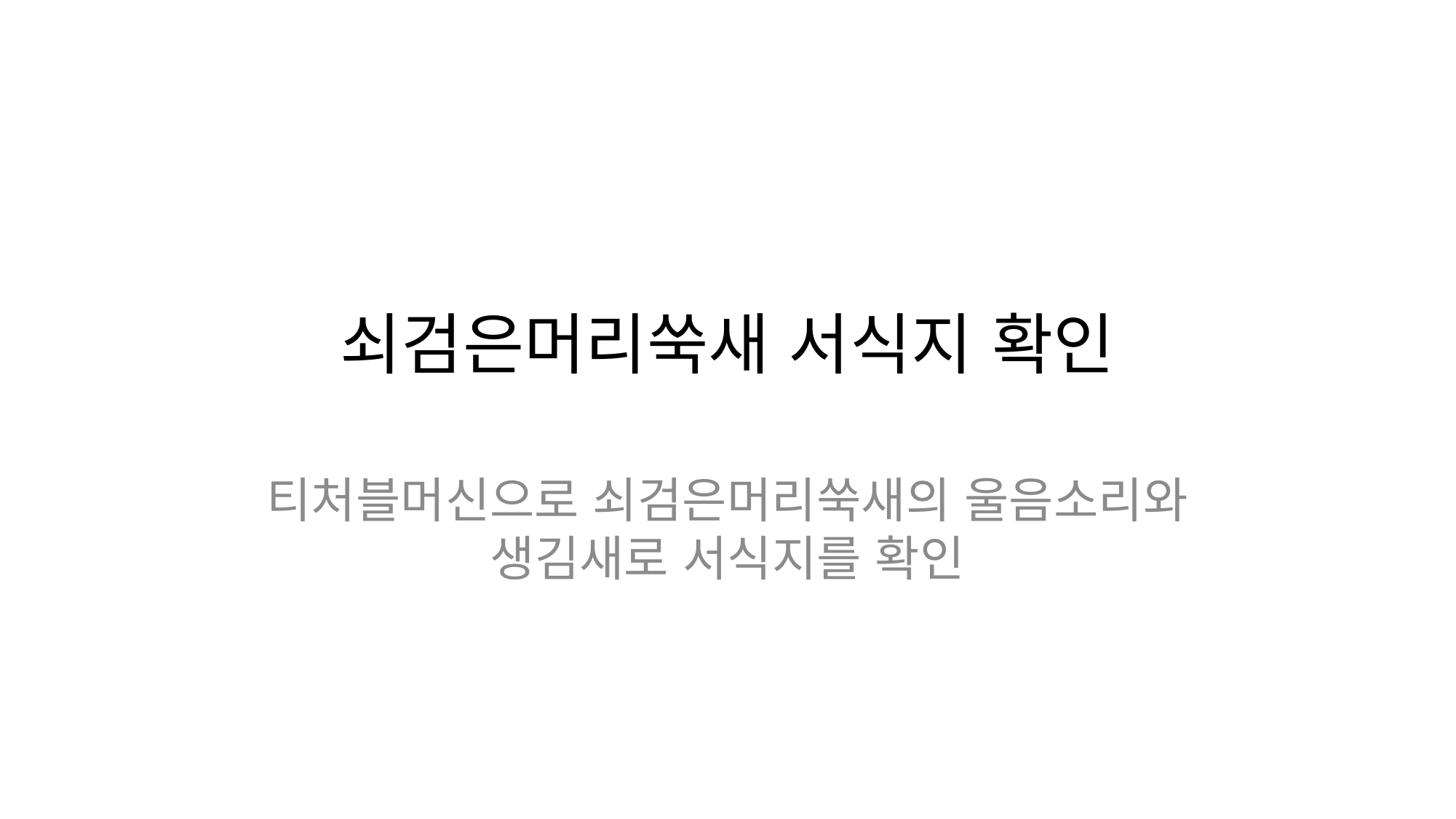

# 쇠검은머리쑥새 서식지 확인
티처블머신으로 쇠검은머리쑥새의 울음소리와 생김새로 서식지를 확인